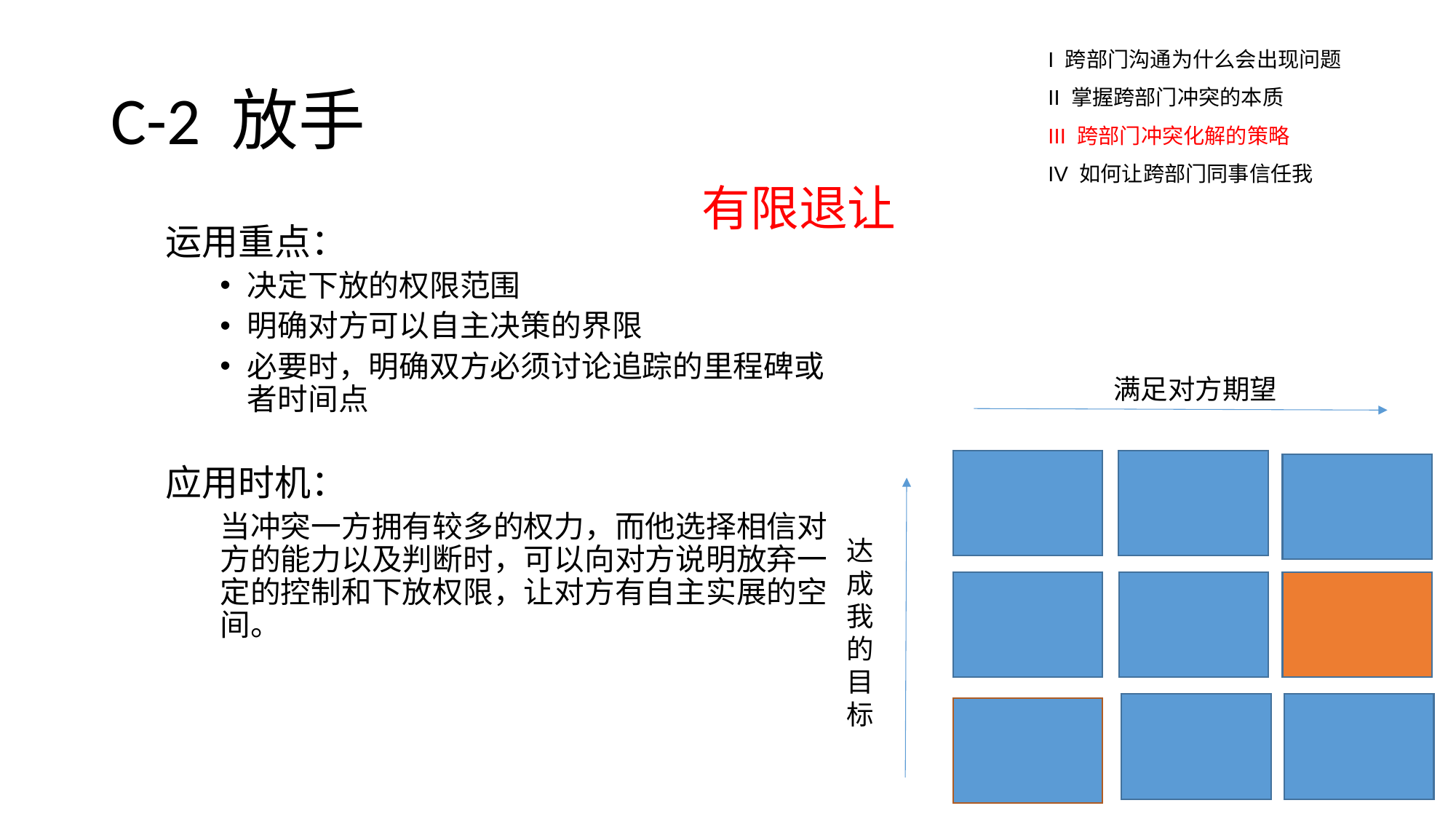

# C-2 放手
I 跨部门沟通为什么会出现问题
II 掌握跨部门冲突的本质
III 跨部门冲突化解的策略
IV 如何让跨部门同事信任我
有限退让
运用重点：
决定下放的权限范围
明确对方可以自主决策的界限
必要时，明确双方必须讨论追踪的里程碑或者时间点

应用时机：
当冲突一方拥有较多的权力，而他选择相信对方的能力以及判断时，可以向对方说明放弃一定的控制和下放权限，让对方有自主实展的空间。
满足对方期望

达成我的目标